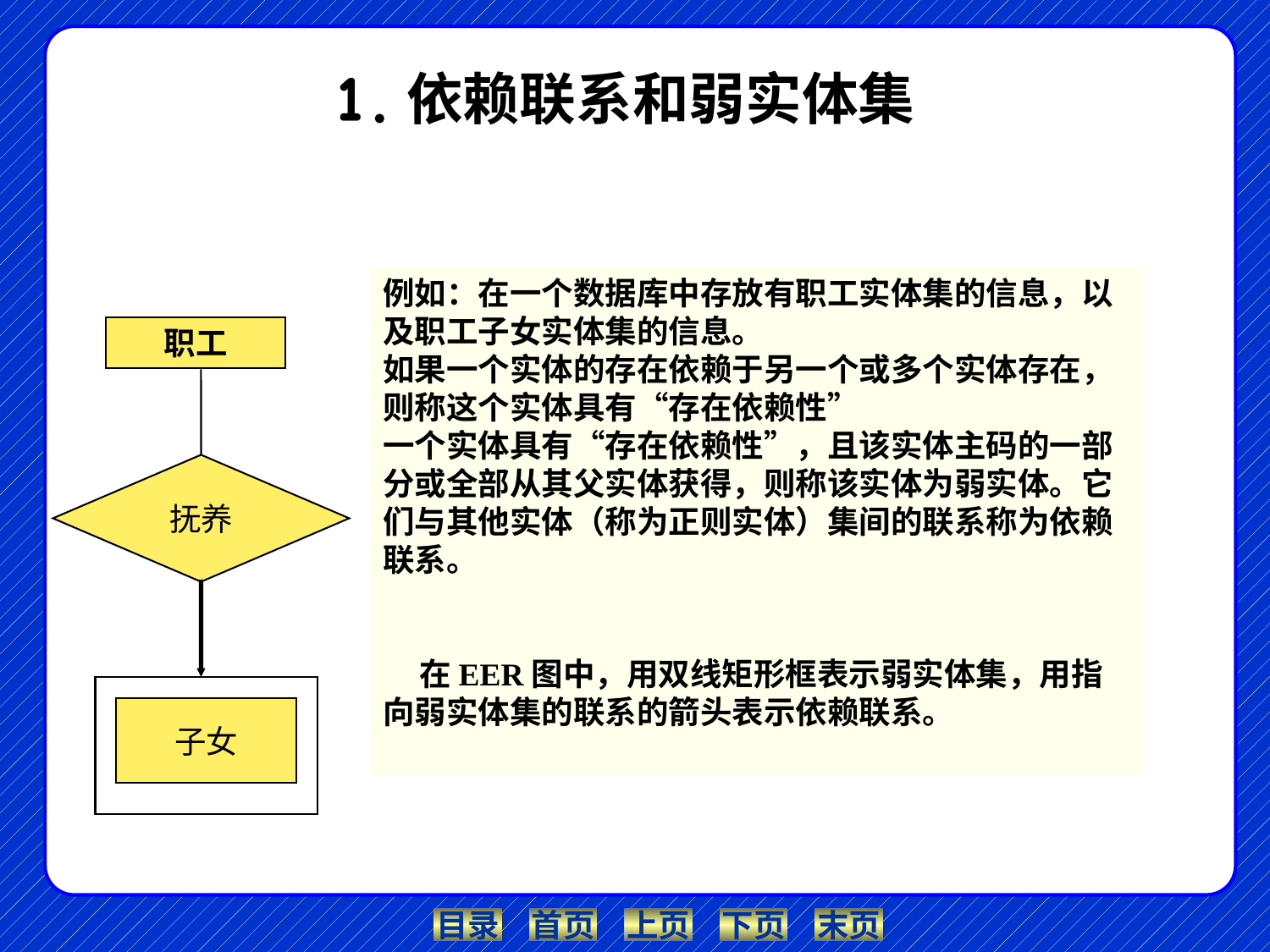

An Introduction to Database Systenm
# 1.依赖联系和弱实体集
例如：在一个数据库中存放有职工实体集的信息，以及职工子女实体集的信息。
如果一个实体的存在依赖于另一个或多个实体存在，则称这个实体具有“存在依赖性”
一个实体具有“存在依赖性”，且该实体主码的一部分或全部从其父实体获得，则称该实体为弱实体。它们与其他实体（称为正则实体）集间的联系称为依赖联系。

    在EER图中，用双线矩形框表示弱实体集，用指向弱实体集的联系的箭头表示依赖联系。

职工

抚养

子女